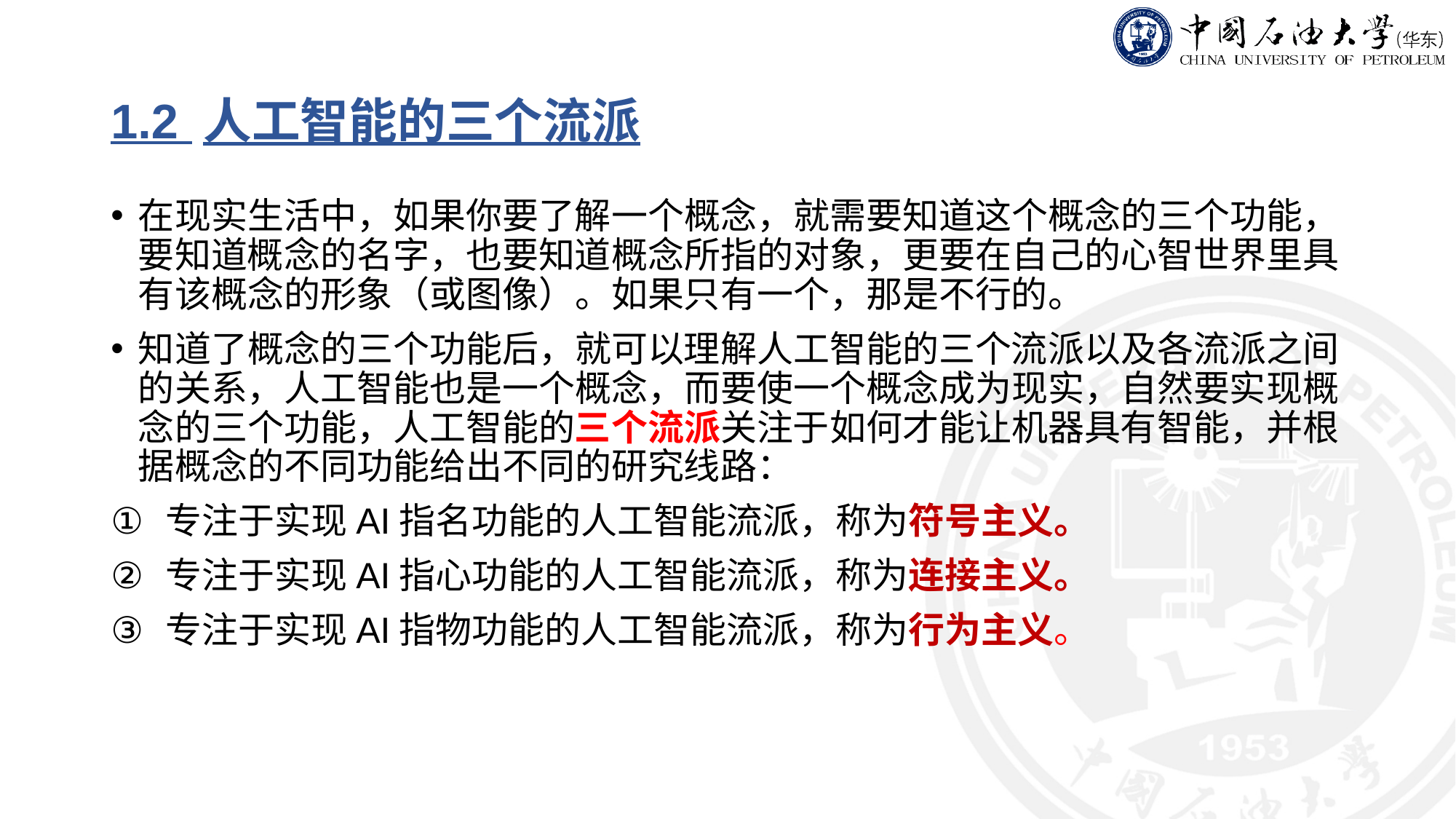

# 1.2 人工智能的三个流派
在现实生活中，如果你要了解一个概念，就需要知道这个概念的三个功能，要知道概念的名字，也要知道概念所指的对象，更要在自己的心智世界里具有该概念的形象（或图像）。如果只有一个，那是不行的。
知道了概念的三个功能后，就可以理解人工智能的三个流派以及各流派之间的关系，人工智能也是一个概念，而要使一个概念成为现实，自然要实现概念的三个功能，人工智能的三个流派关注于如何才能让机器具有智能，并根据概念的不同功能给出不同的研究线路：
专注于实现AI指名功能的人工智能流派，称为符号主义。
专注于实现AI指心功能的人工智能流派，称为连接主义。
专注于实现AI指物功能的人工智能流派，称为行为主义。